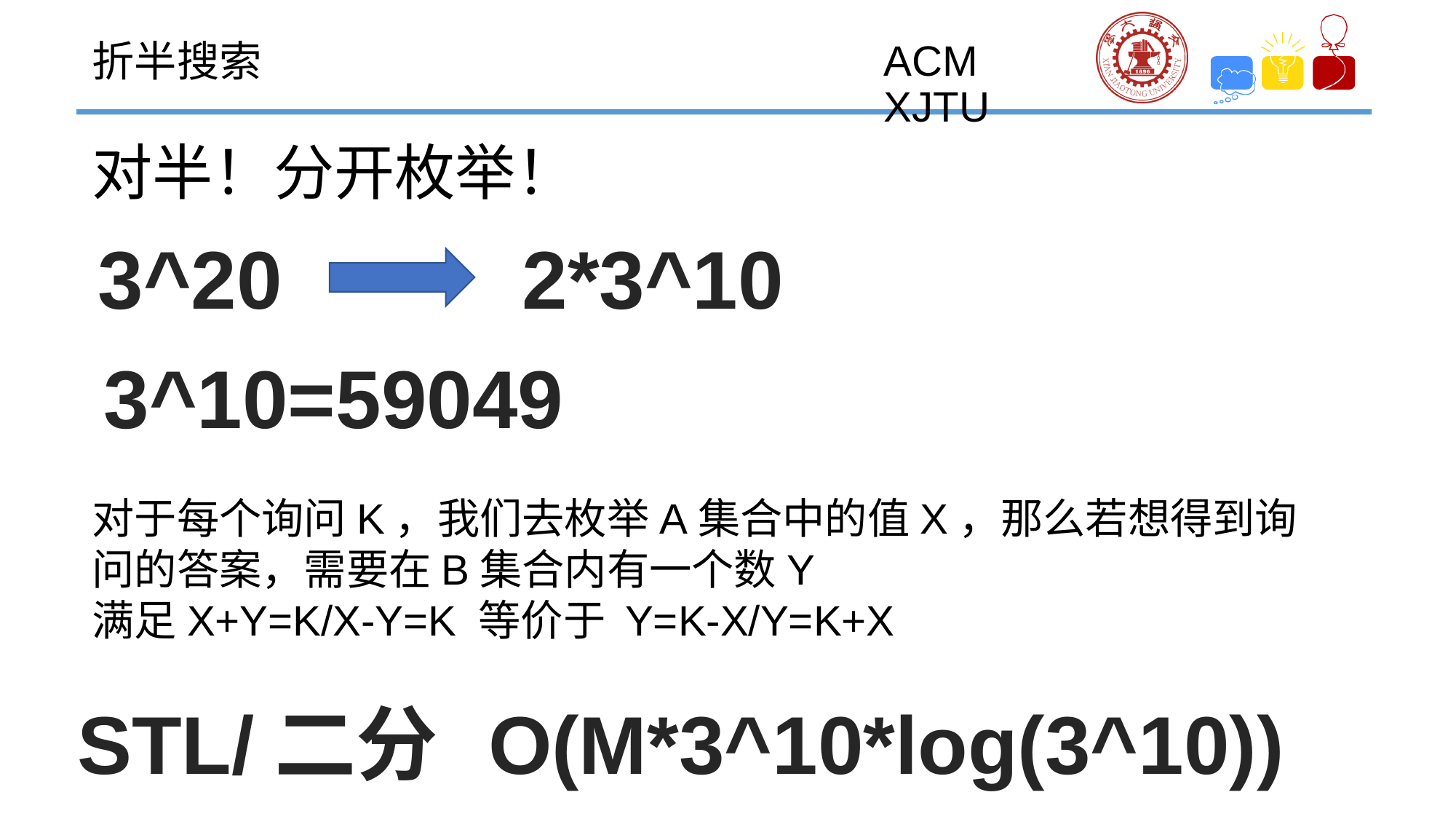

折半搜索
对半！分开枚举！
3^20
2*3^10

3^10=59049
对于每个询问K，我们去枚举A集合中的值X，那么若想得到询问的答案，需要在B集合内有一个数Y
满足X+Y=K/X-Y=K 等价于 Y=K-X/Y=K+X
STL/二分
O(M*3^10*log(3^10))